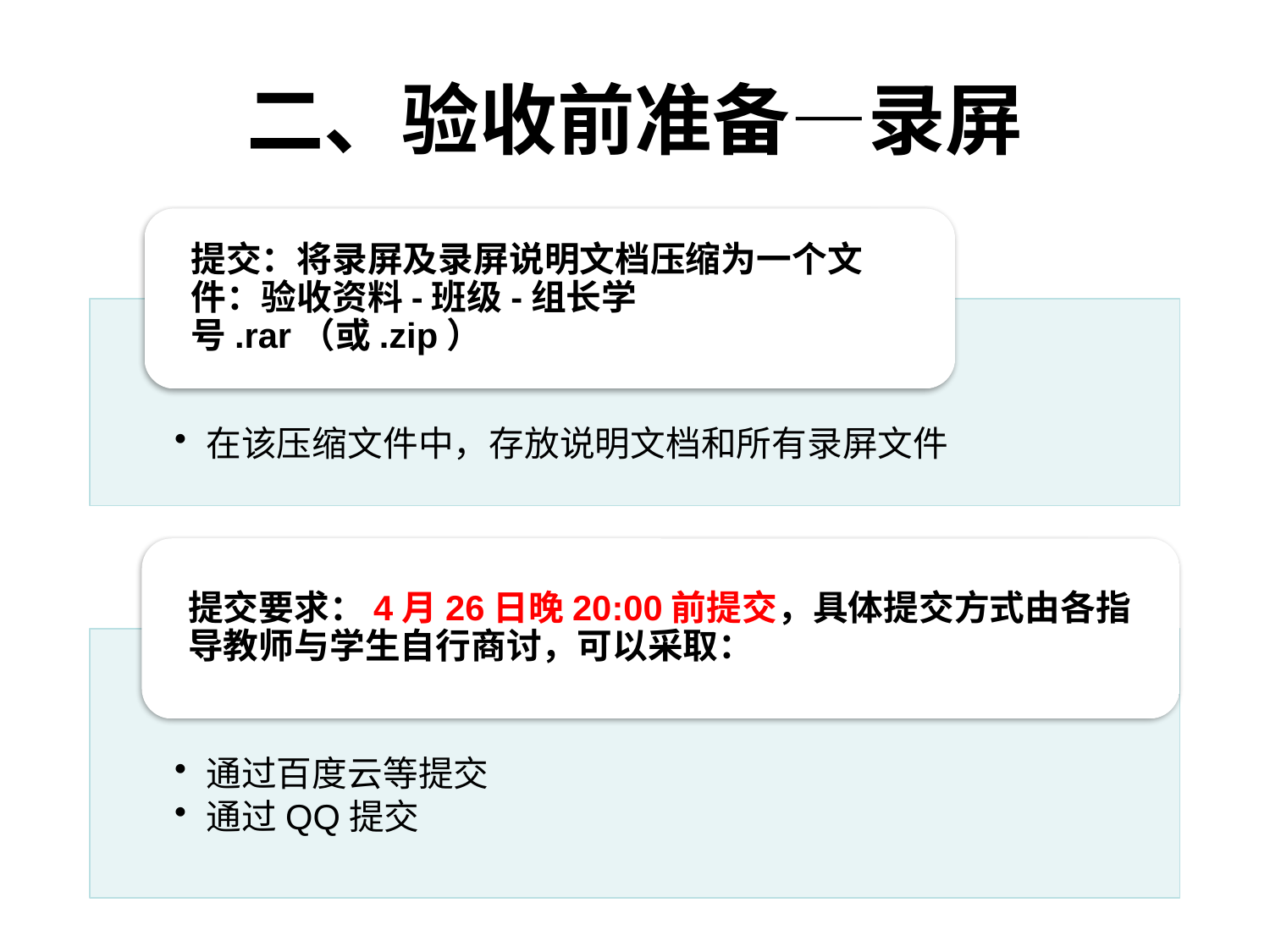

# 二、验收前准备—录屏
在该压缩文件中，存放说明文档和所有录屏文件
提交：将录屏及录屏说明文档压缩为一个文件：验收资料-班级-组长学号.rar（或.zip）
通过百度云等提交
通过QQ提交
提交要求：4月26日晚20:00前提交，具体提交方式由各指导教师与学生自行商讨，可以采取：